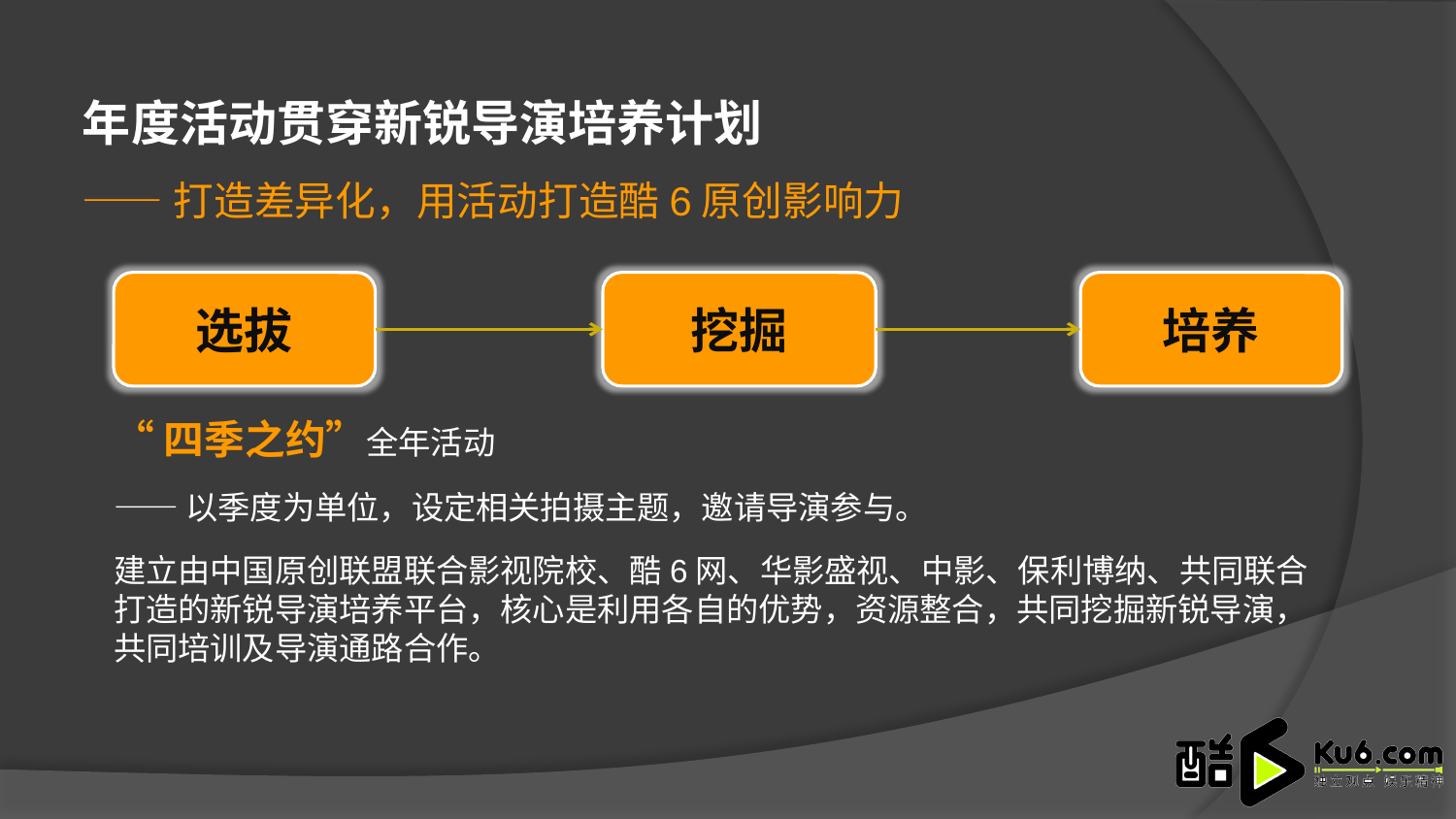

年度活动贯穿新锐导演培养计划
——打造差异化，用活动打造酷6原创影响力
选拔
挖掘
培养
“四季之约”全年活动
——以季度为单位，设定相关拍摄主题，邀请导演参与。
建立由中国原创联盟联合影视院校、酷6网、华影盛视、中影、保利博纳、共同联合打造的新锐导演培养平台，核心是利用各自的优势，资源整合，共同挖掘新锐导演，共同培训及导演通路合作。